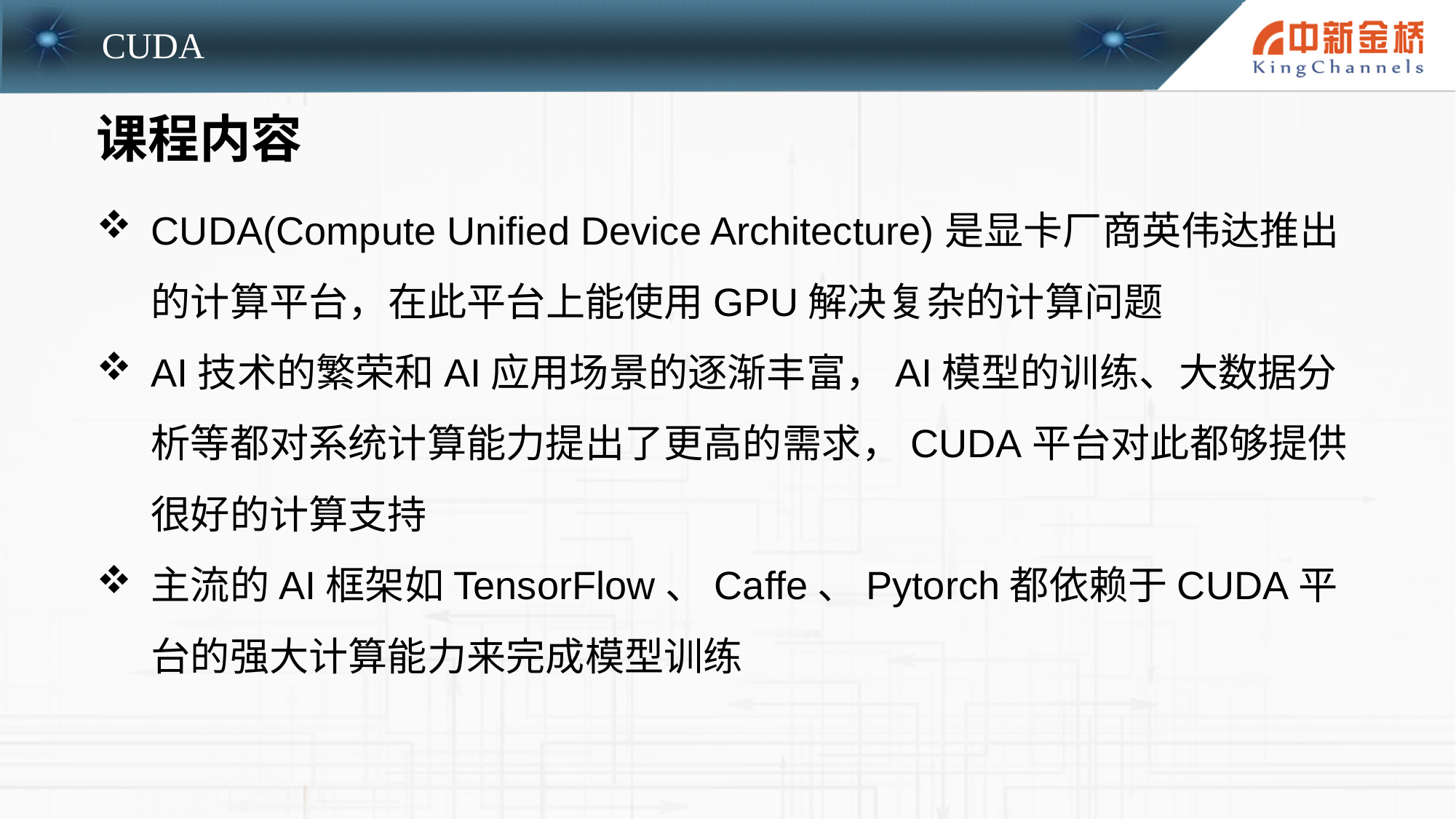

课程内容
CUDA(Compute Unified Device Architecture)是显卡厂商英伟达推出的计算平台，在此平台上能使用GPU解决复杂的计算问题
AI技术的繁荣和AI应用场景的逐渐丰富，AI模型的训练、大数据分析等都对系统计算能力提出了更高的需求，CUDA平台对此都够提供很好的计算支持
主流的AI框架如TensorFlow、Caffe、Pytorch都依赖于CUDA平台的强大计算能力来完成模型训练